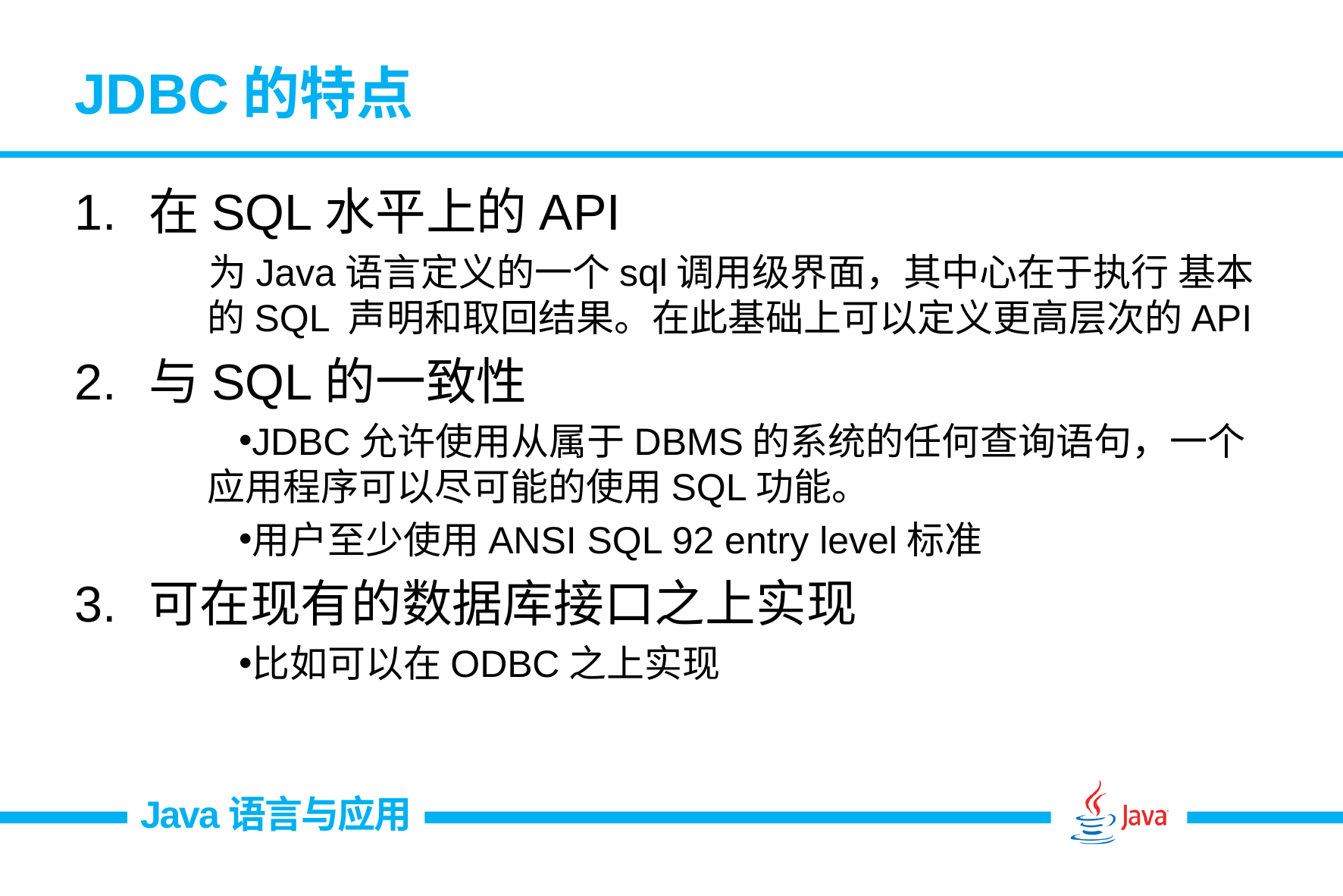

# JDBC的特点
在SQL水平上的API
为Java语言定义的一个sql调用级界面，其中心在于执行 基本的SQL 声明和取回结果。在此基础上可以定义更高层次的API
与SQL的一致性
JDBC允许使用从属于DBMS的系统的任何查询语句，一个应用程序可以尽可能的使用SQL功能。
用户至少使用ANSI SQL 92 entry level标准
可在现有的数据库接口之上实现
比如可以在ODBC之上实现